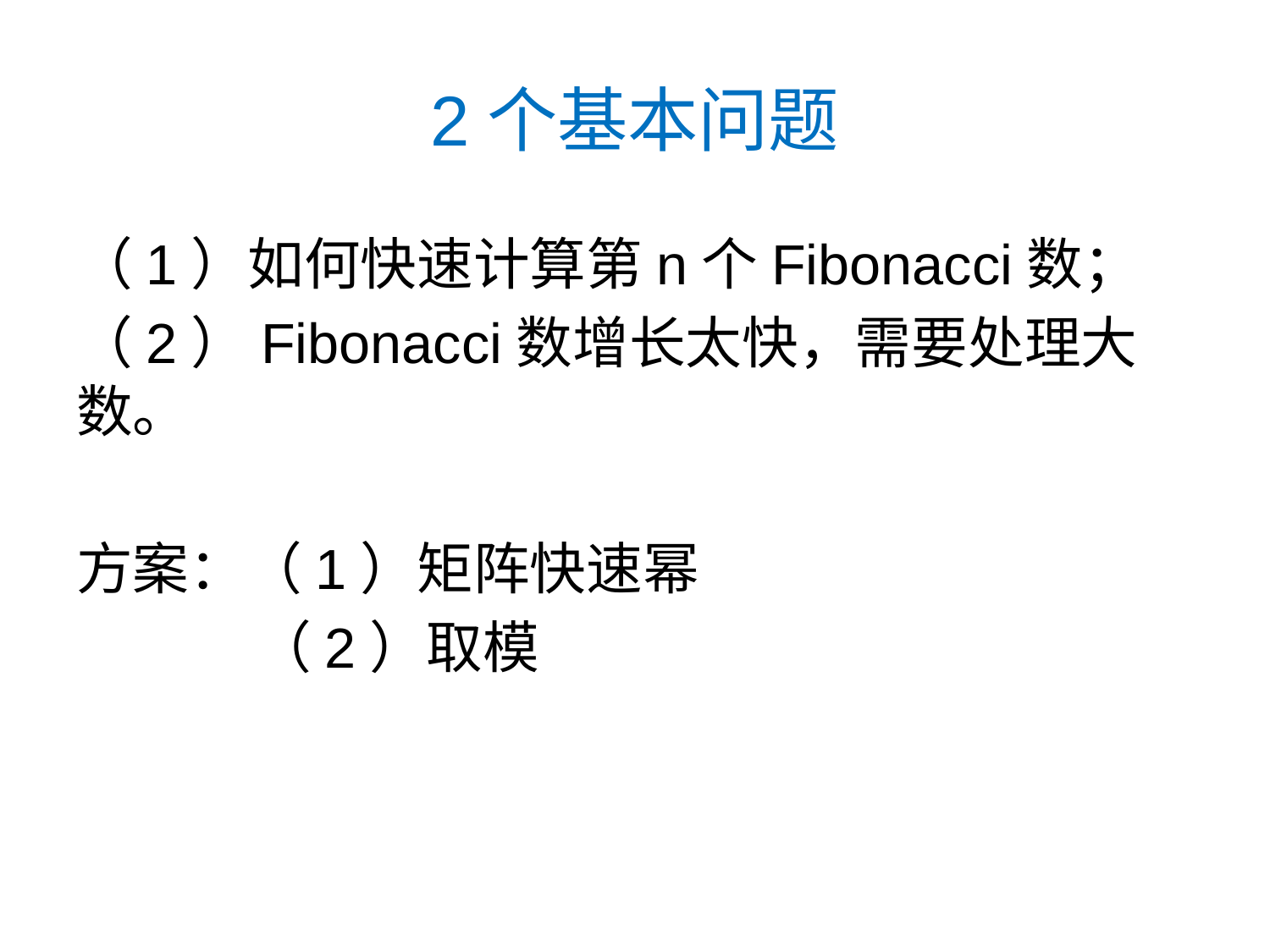

# 2个基本问题
（1）如何快速计算第n个Fibonacci数；
（2）Fibonacci数增长太快，需要处理大数。

方案：（1）矩阵快速幂
	   （2）取模